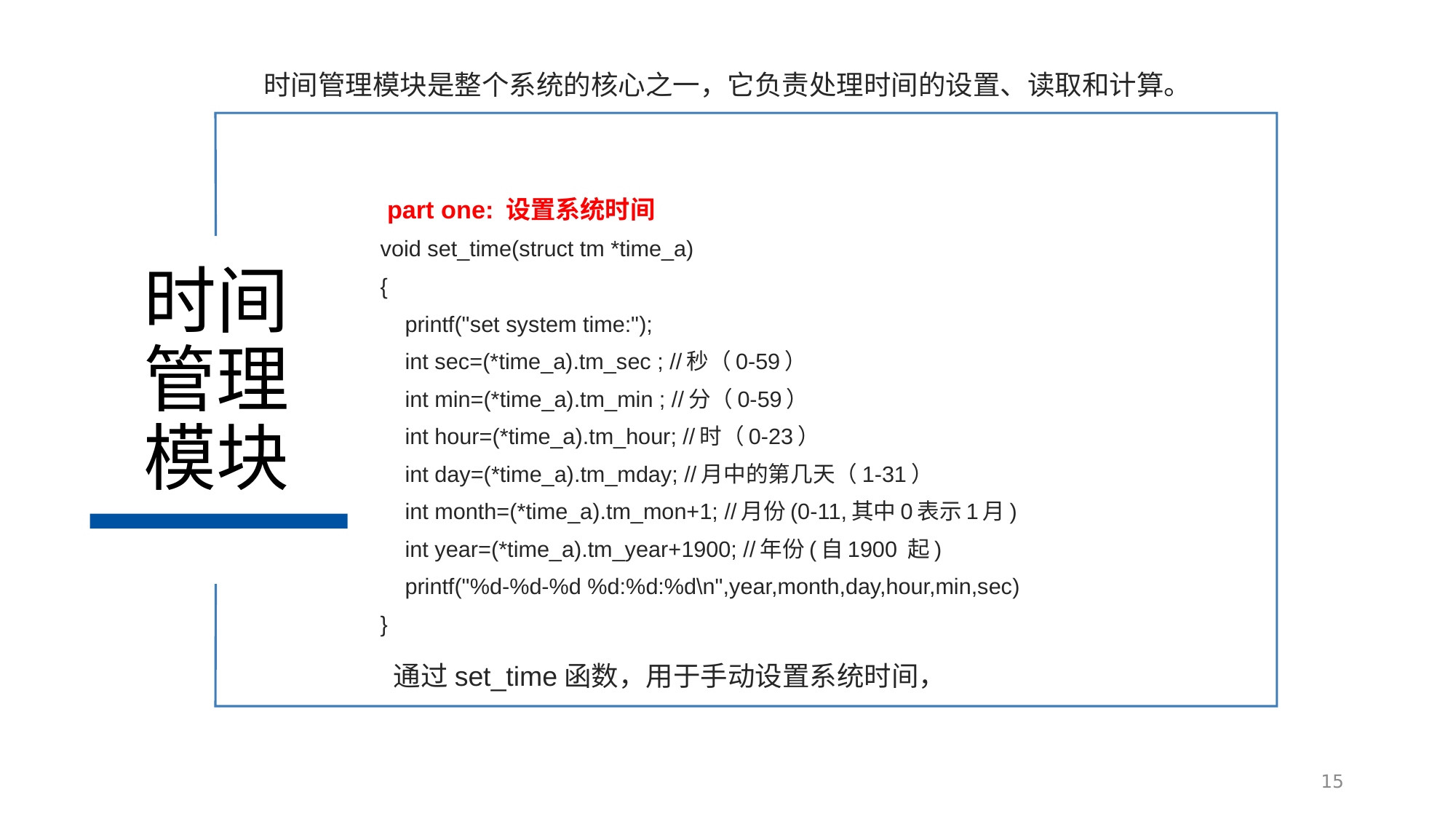

时间管理模块是整个系统的核心之一，它负责处理时间的设置、读取和计算。

 part one: 设置系统时间
void set_time(struct tm *time_a)
{
    printf("set system time:");
    int sec=(*time_a).tm_sec ; //秒（0-59）
    int min=(*time_a).tm_min ; //分（0-59）
    int hour=(*time_a).tm_hour; //时（0-23）
    int day=(*time_a).tm_mday; //月中的第几天（1-31）
    int month=(*time_a).tm_mon+1; //月份(0-11,其中0表示1月)
    int year=(*time_a).tm_year+1900; //年份(自1900 起)
    printf("%d-%d-%d %d:%d:%d\n",year,month,day,hour,min,sec)
}
# 时间 管理 模块

通过set_time函数，用于手动设置系统时间，
15